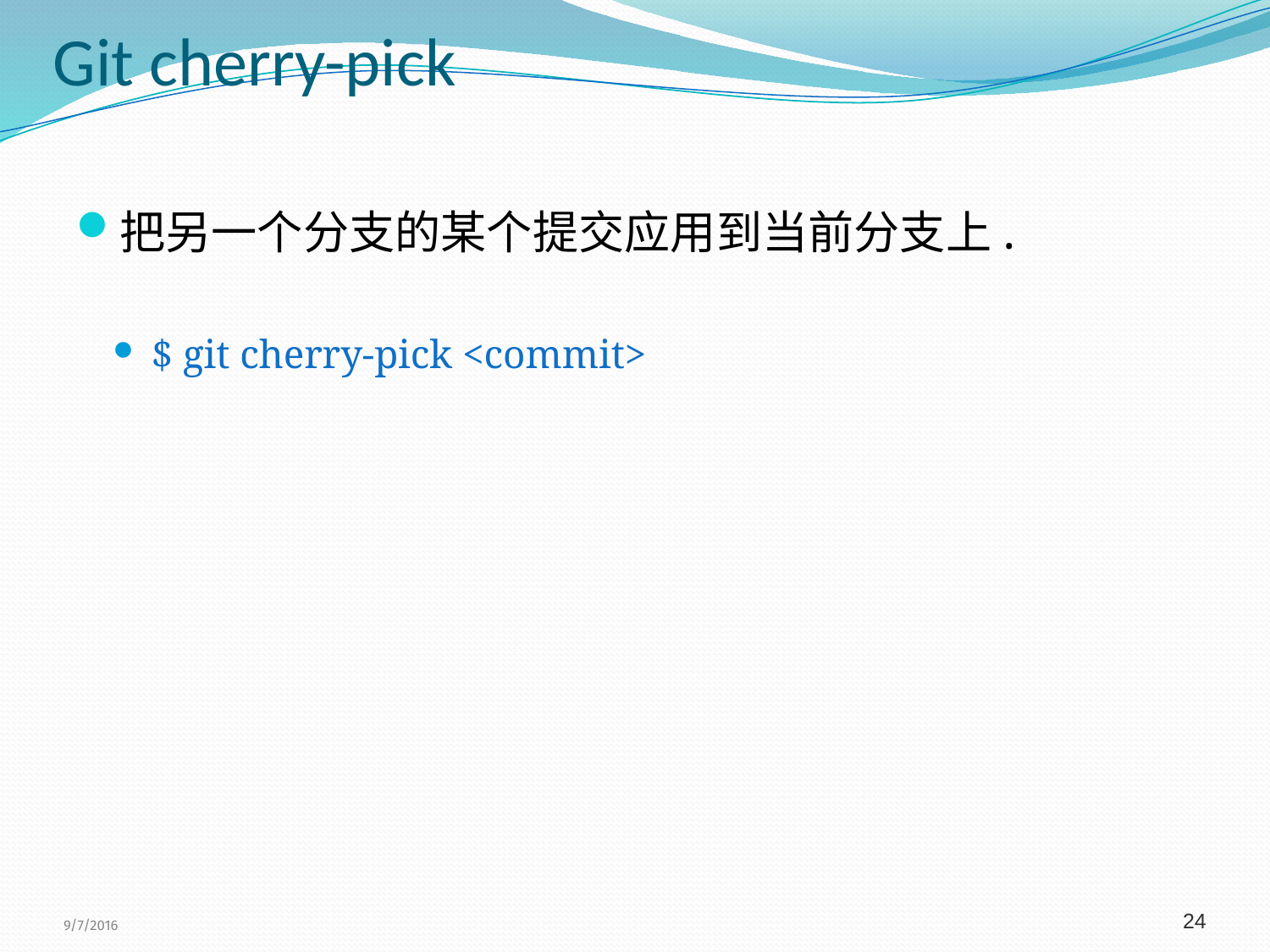

# Git cherry-pick
把另一个分支的某个提交应用到当前分支上.

$ git cherry-pick <commit>
9/7/2016
24